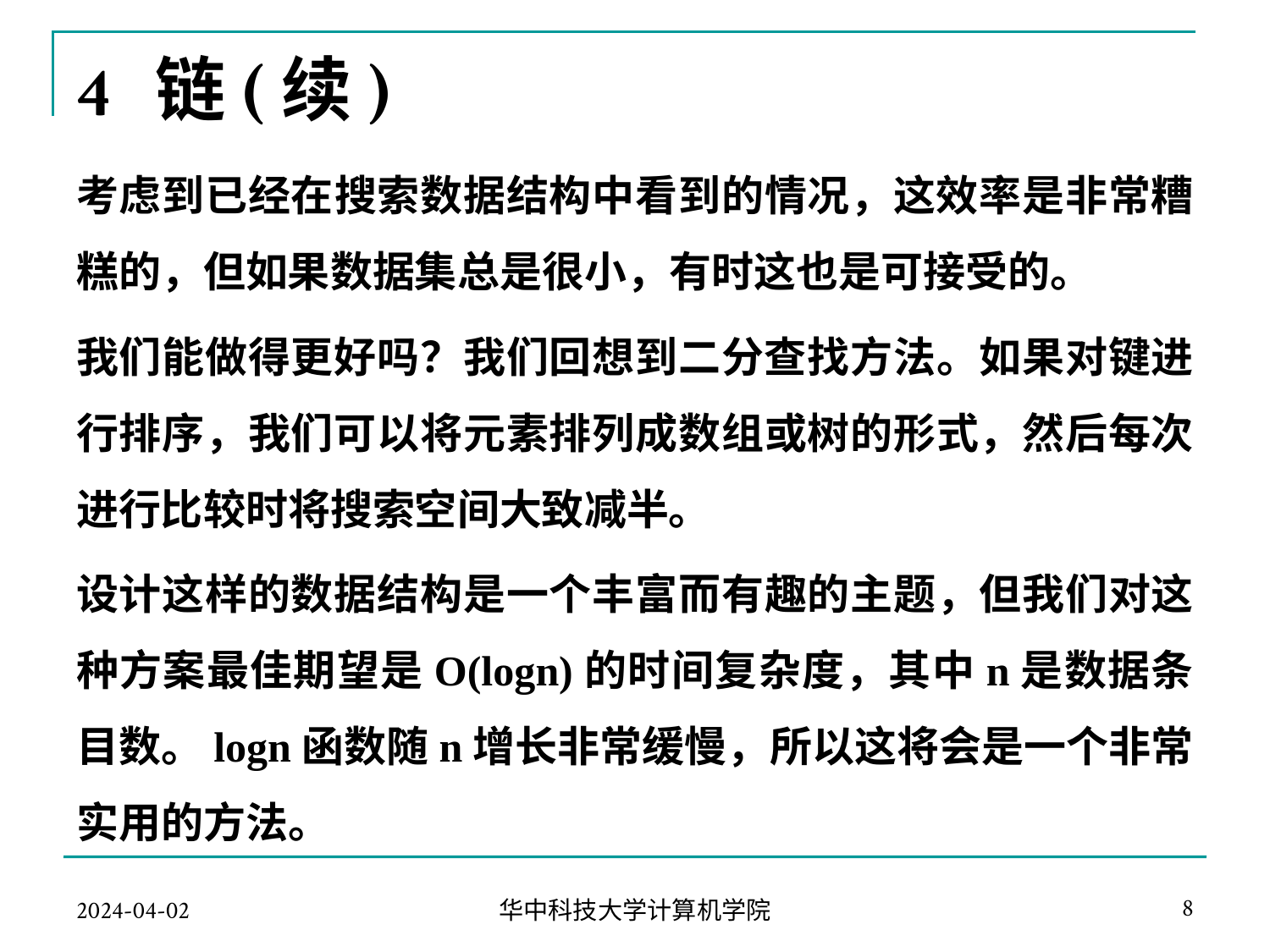

# 4  链(续)
考虑到已经在搜索数据结构中看到的情况，这效率是非常糟糕的，但如果数据集总是很小，有时这也是可接受的。
我们能做得更好吗？我们回想到二分查找方法。如果对键进行排序，我们可以将元素排列成数组或树的形式，然后每次进行比较时将搜索空间大致减半。
设计这样的数据结构是一个丰富而有趣的主题，但我们对这种方案最佳期望是O(logn)的时间复杂度，其中n是数据条目数。logn函数随n增长非常缓慢，所以这将会是一个非常实用的方法。
2024-04-02
8
华中科技大学计算机学院